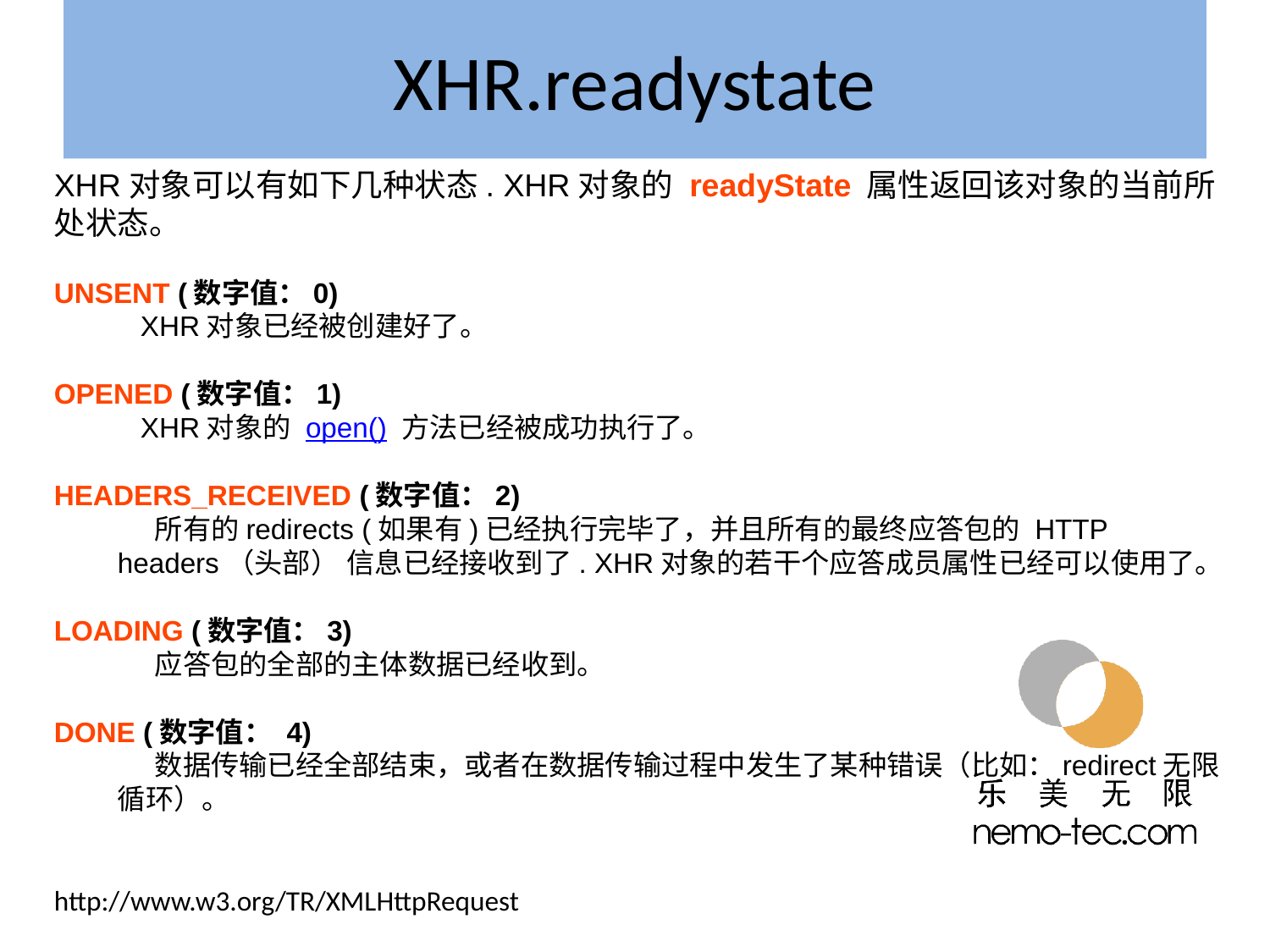

# XHR.readystate
XHR对象可以有如下几种状态. XHR对象的 readyState 属性返回该对象的当前所处状态。

UNSENT (数字值：0)
           XHR对象已经被创建好了。

OPENED (数字值：1)
           XHR对象的 open() 方法已经被成功执行了。

HEADERS_RECEIVED (数字值：2)
            所有的redirects (如果有)已经执行完毕了，并且所有的最终应答包的 HTTP headers（头部） 信息已经接收到了. XHR对象的若干个应答成员属性已经可以使用了。

LOADING (数字值：3)
            应答包的全部的主体数据已经收到。

DONE (数字值： 4)
            数据传输已经全部结束，或者在数据传输过程中发生了某种错误（比如：redirect无限循环）。

http://www.w3.org/TR/XMLHttpRequest